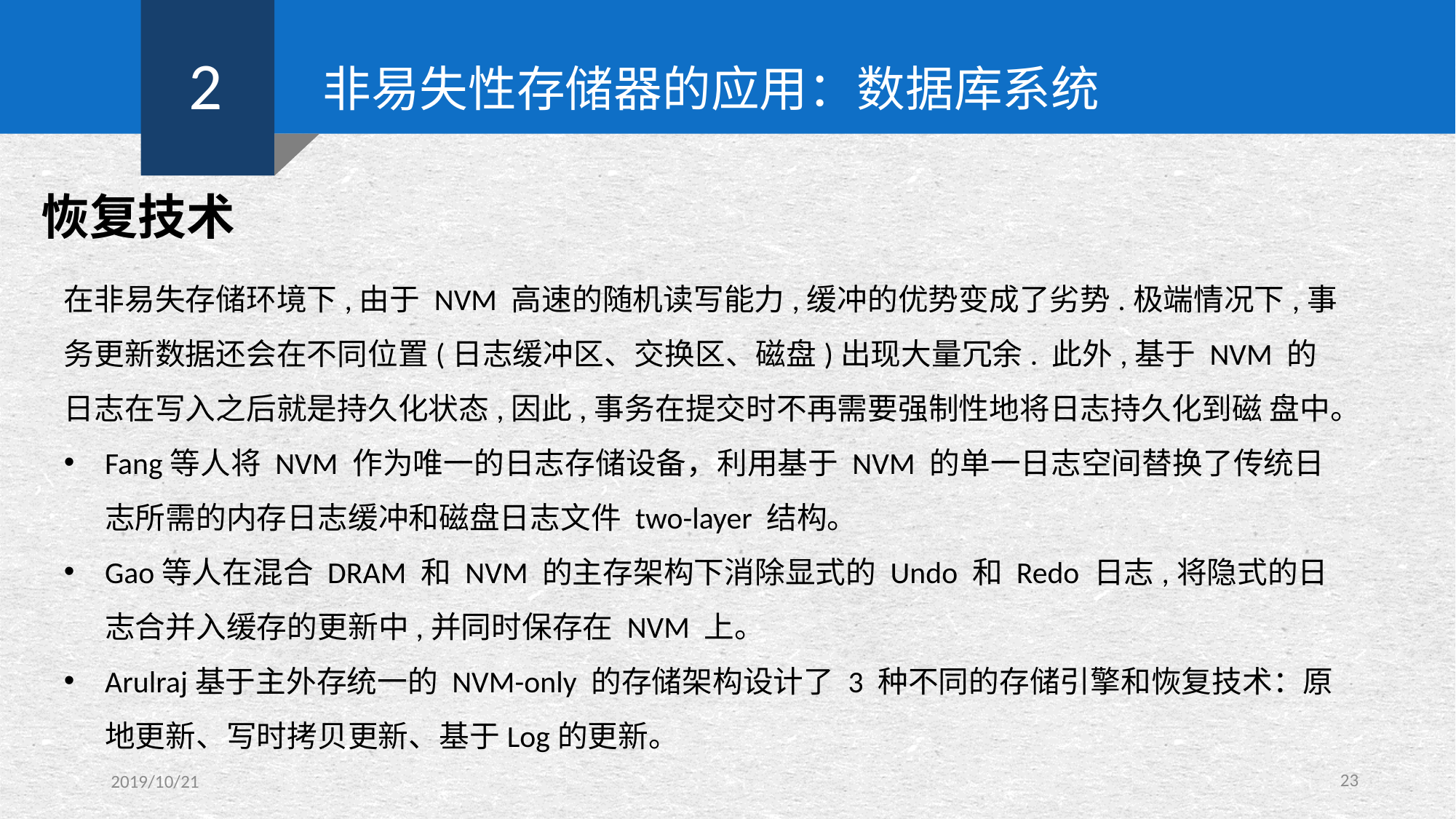

2
非易失性存储器的应用：数据库系统

恢复技术
在非易失存储环境下,由于 NVM 高速的随机读写能力,缓冲的优势变成了劣势.极端情况下,事务更新数据还会在不同位置(日志缓冲区、交换区、磁盘)出现大量冗余. 此外,基于 NVM 的日志在写入之后就是持久化状态,因此,事务在提交时不再需要强制性地将日志持久化到磁 盘中。
Fang等人将 NVM 作为唯一的日志存储设备，利用基于 NVM 的单一日志空间替换了传统日志所需的内存日志缓冲和磁盘日志文件 two-layer 结构。
Gao等人在混合 DRAM 和 NVM 的主存架构下消除显式的 Undo 和 Redo 日志,将隐式的日志合并入缓存的更新中,并同时保存在 NVM 上。
Arulraj基于主外存统一的 NVM-only 的存储架构设计了 3 种不同的存储引擎和恢复技术：原地更新、写时拷贝更新、基于Log的更新。

2019/10/21
23